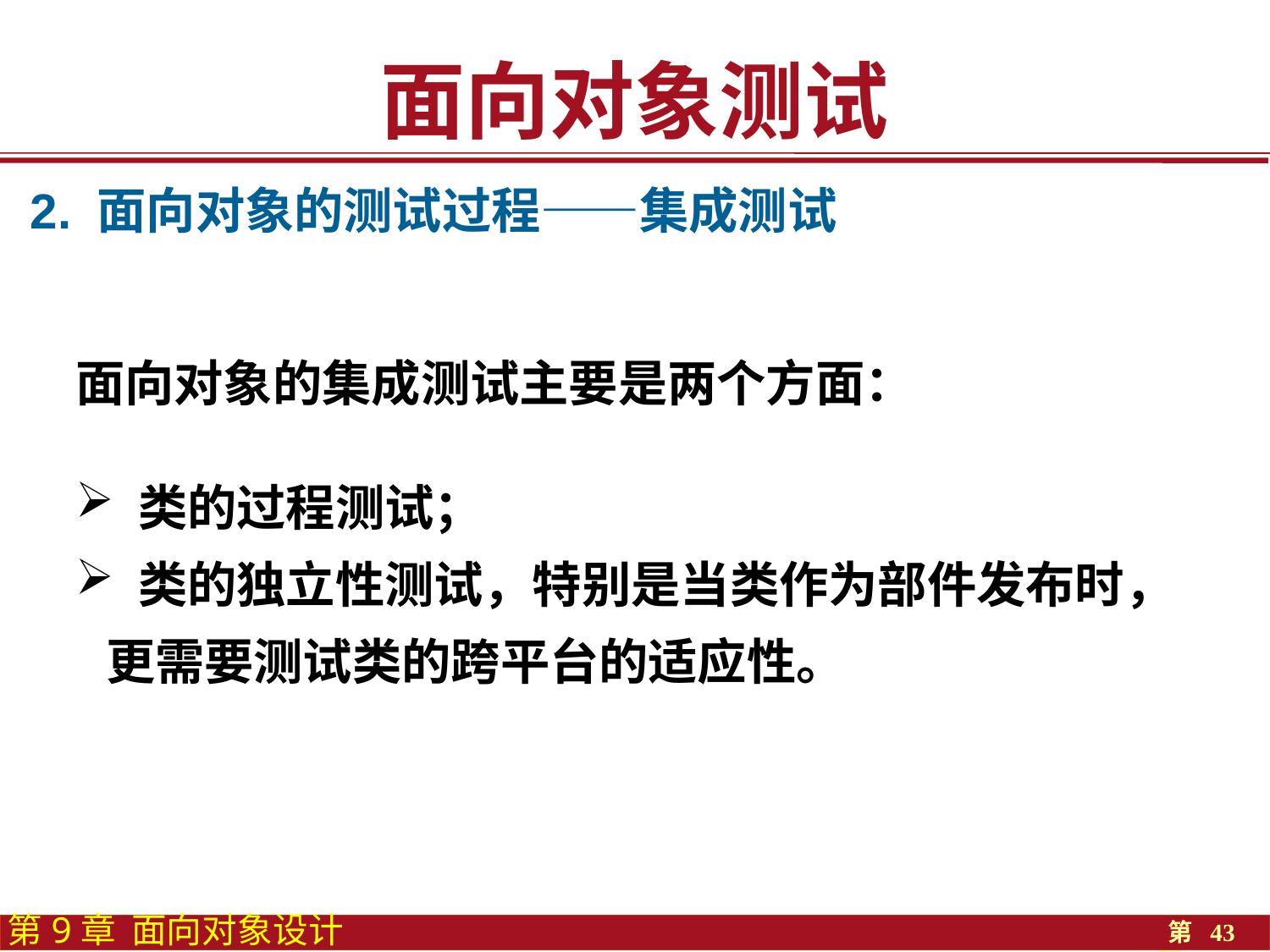

面向对象测试
2. 面向对象的测试过程——集成测试
面向对象的集成测试主要是两个方面：
 类的过程测试；
 类的独立性测试，特别是当类作为部件发布时，更需要测试类的跨平台的适应性。